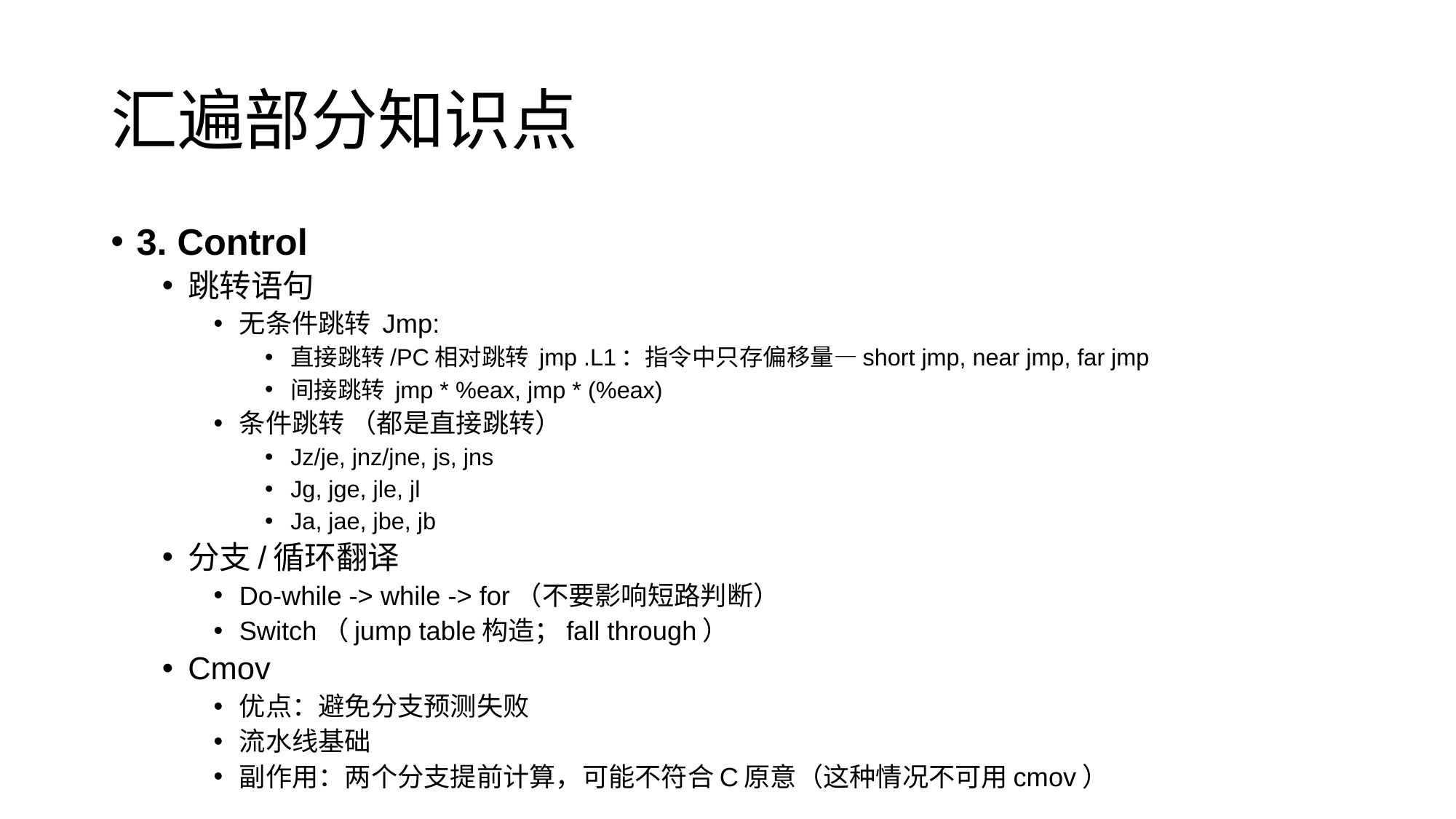

# 汇遍部分知识点
3. Control
跳转语句
无条件跳转 Jmp:
直接跳转/PC相对跳转 jmp .L1：指令中只存偏移量—short jmp, near jmp, far jmp
间接跳转 jmp * %eax, jmp * (%eax)
条件跳转 （都是直接跳转）
Jz/je, jnz/jne, js, jns
Jg, jge, jle, jl
Ja, jae, jbe, jb
分支/循环翻译
Do-while -> while -> for（不要影响短路判断）
Switch（jump table构造；fall through）
Cmov
优点：避免分支预测失败
流水线基础
副作用：两个分支提前计算，可能不符合C原意（这种情况不可用cmov）